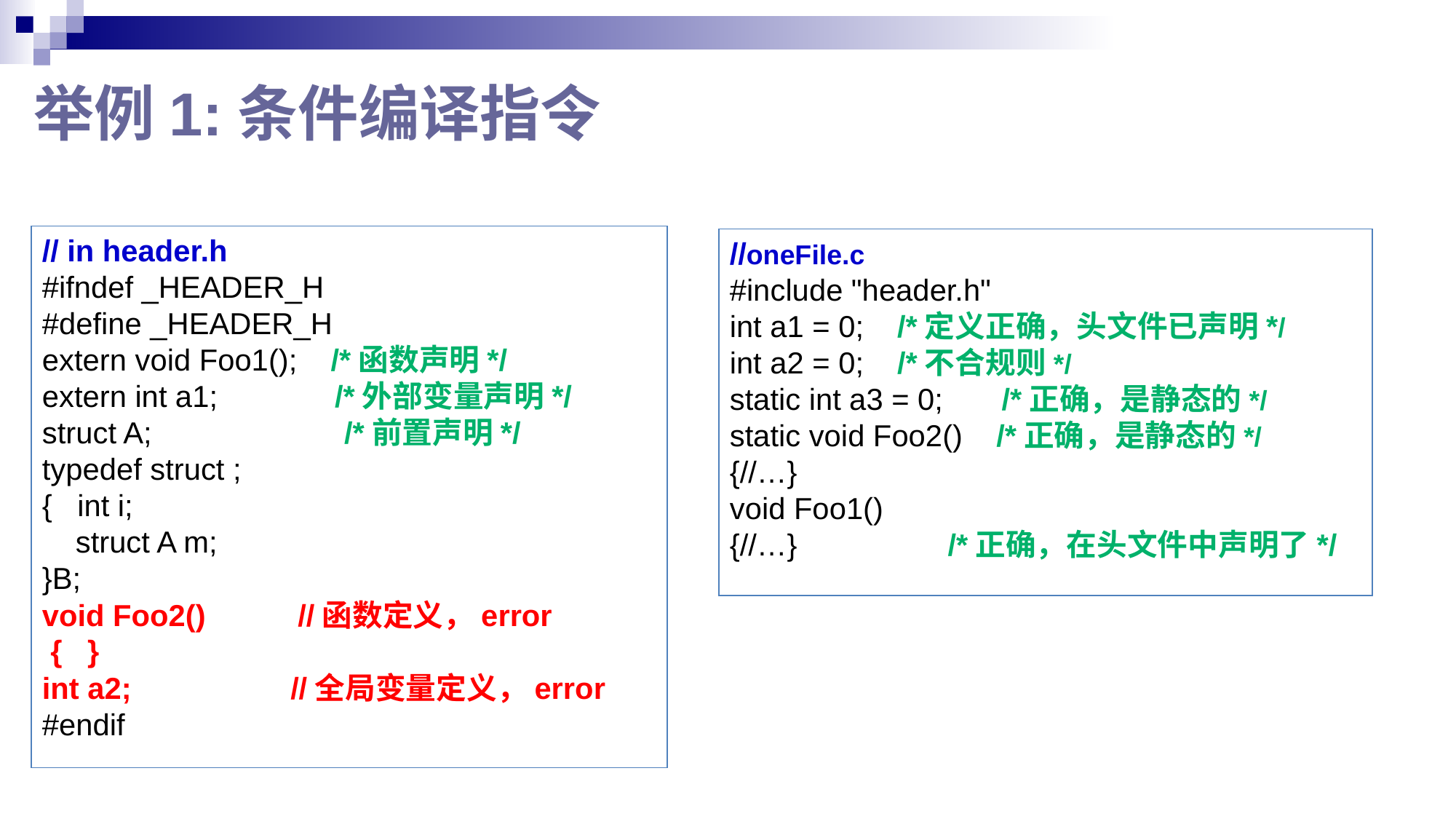

举例1:条件编译指令
// in header.h
#ifndef _HEADER_H
#define _HEADER_H
extern void Foo1();    /*函数声明*/
extern int a1;              /*外部变量声明*/
struct A;                       /*前置声明*/
typedef struct ;
{   int i;
    struct A m;
}B;
void Foo2()           //函数定义，error
 {   }
int a2;                   //全局变量定义，error
#endif
//oneFile.c
#include "header.h"
int a1 = 0;    /*定义正确，头文件已声明*/
int a2 = 0;    /*不合规则*/
static int a3 = 0;       /*正确，是静态的*/
static void Foo2()    /*正确，是静态的*/
{//…}
void Foo1()
{//…}                  /*正确，在头文件中声明了*/